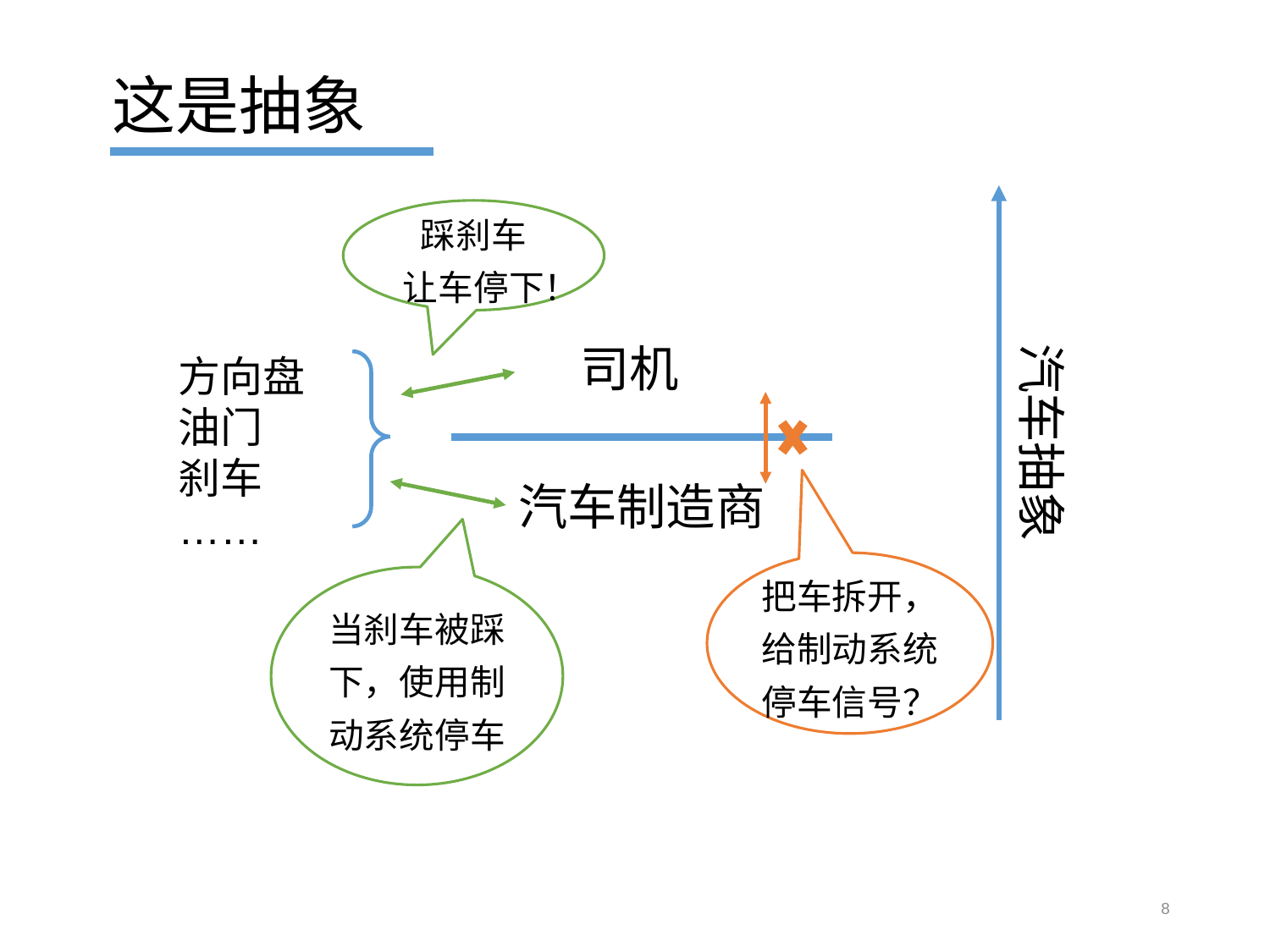

这是抽象
踩刹车
让车停下！
司机
汽车抽象
方向盘
油门
刹车
……

汽车制造商
把车拆开，给制动系统停车信号？
当刹车被踩下，使用制动系统停车
8